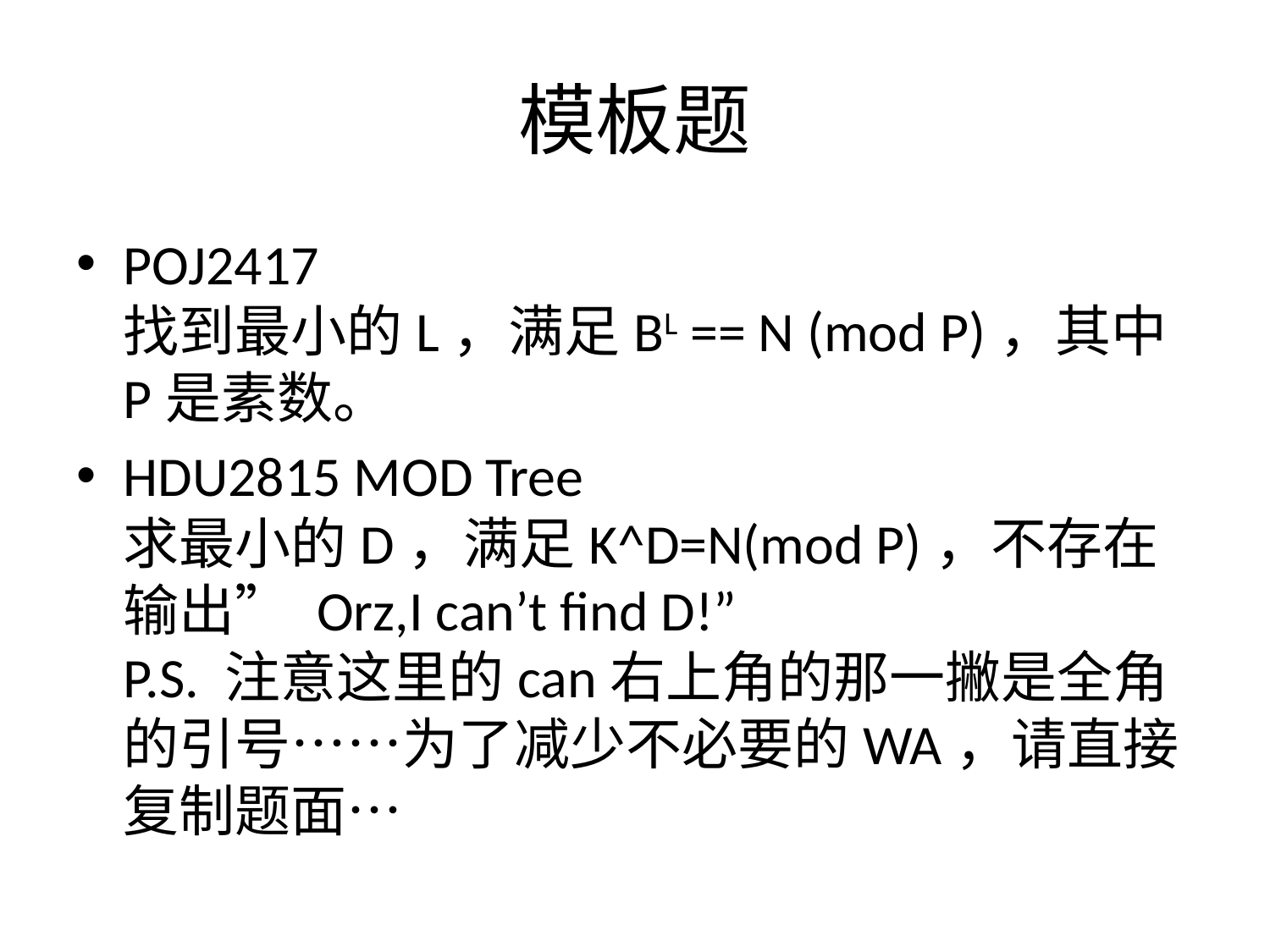

# 模板题
POJ2417
找到最小的L，满足BL == N (mod P)，其中P是素数。
HDU2815 MOD Tree
求最小的D，满足K^D=N(mod P)，不存在输出” Orz,I can’t find D!”
P.S. 注意这里的can右上角的那一撇是全角的引号……为了减少不必要的WA，请直接复制题面…